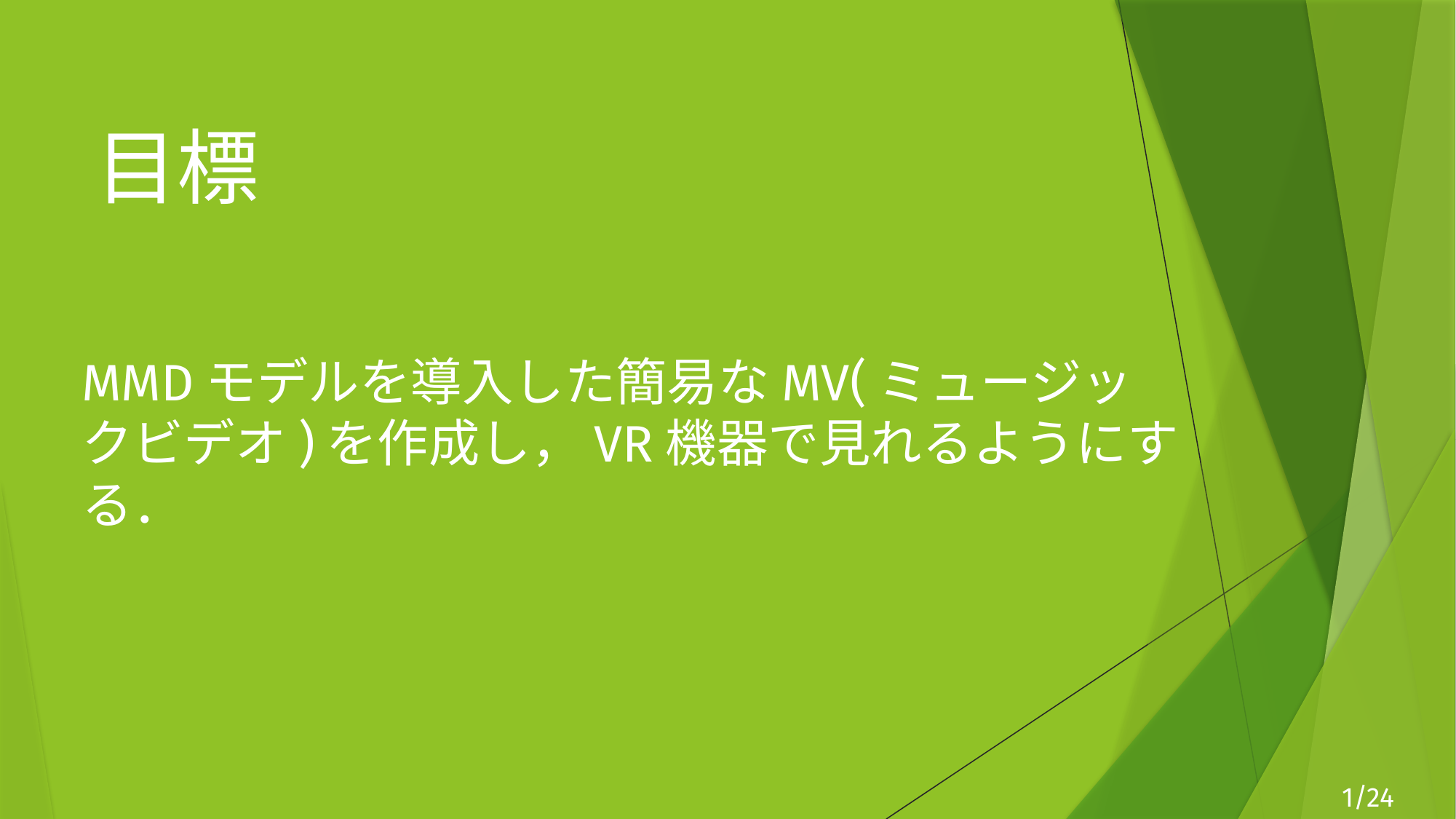

# 目標
MMDモデルを導入した簡易なMV(ミュージックビデオ)を作成し，VR機器で見れるようにする．
1/24